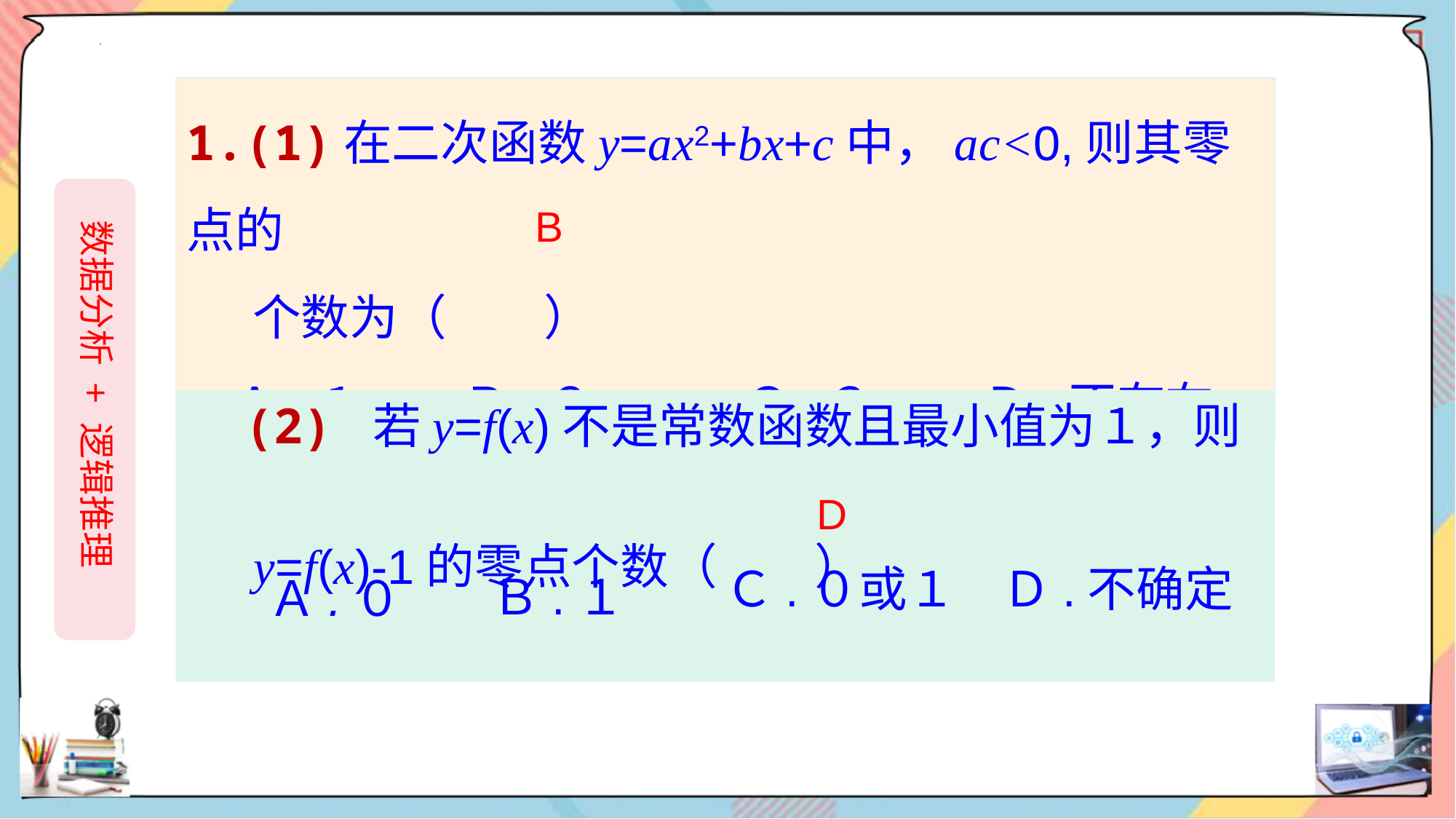

1.(1)在二次函数y=ax2+bx+c中，ac<0,则其零点的
     个数为（　　）
   Ａ.１　　Ｂ.２　　　Ｃ.３　　 Ｄ.不存在
  数据分析 + 逻辑推理
B
  (2) 若y=f(x)不是常数函数且最小值为１，则
     y=f(x)-1的零点个数（　　）

D
Ｃ.０或１
Ｄ.不确定
Ｂ.１
Ａ.０